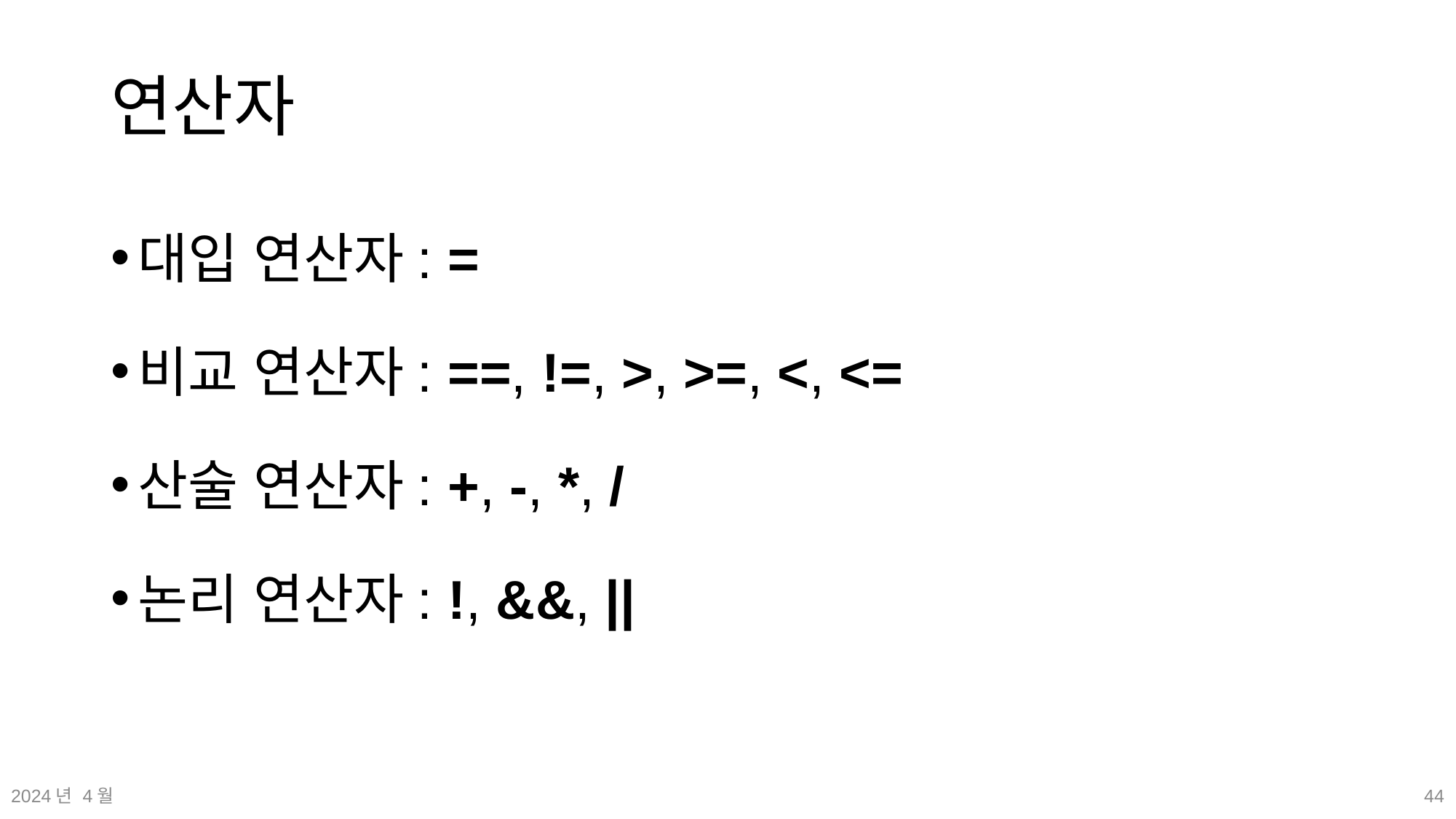

# 연산자
대입 연산자: =
비교 연산자: ==, !=, >, >=, <, <=
산술 연산자: +, -, *, /
논리 연산자: !, &&, ||
2024년 4월
44